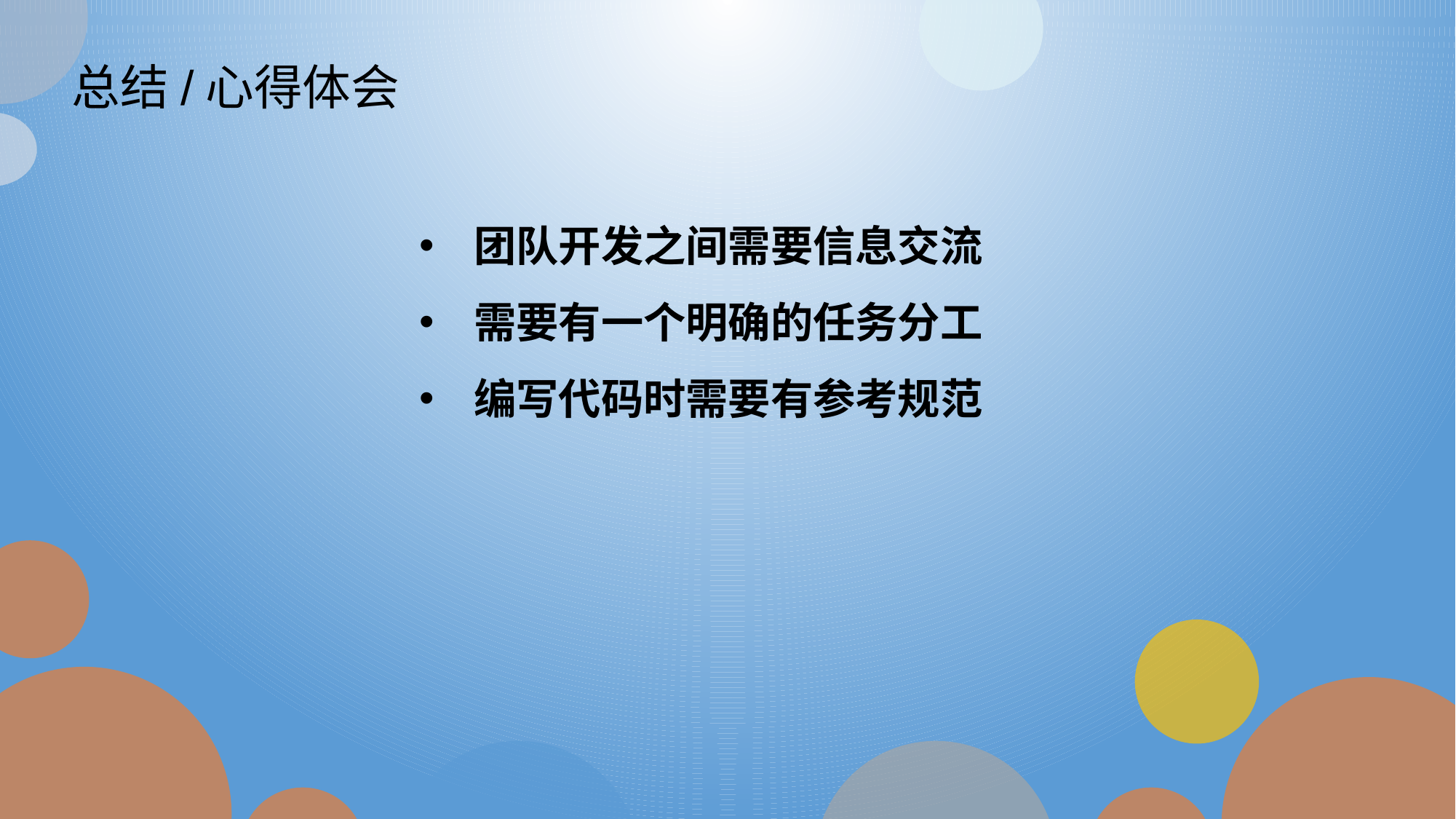

总结/心得体会

团队开发之间需要信息交流
需要有一个明确的任务分工
编写代码时需要有参考规范